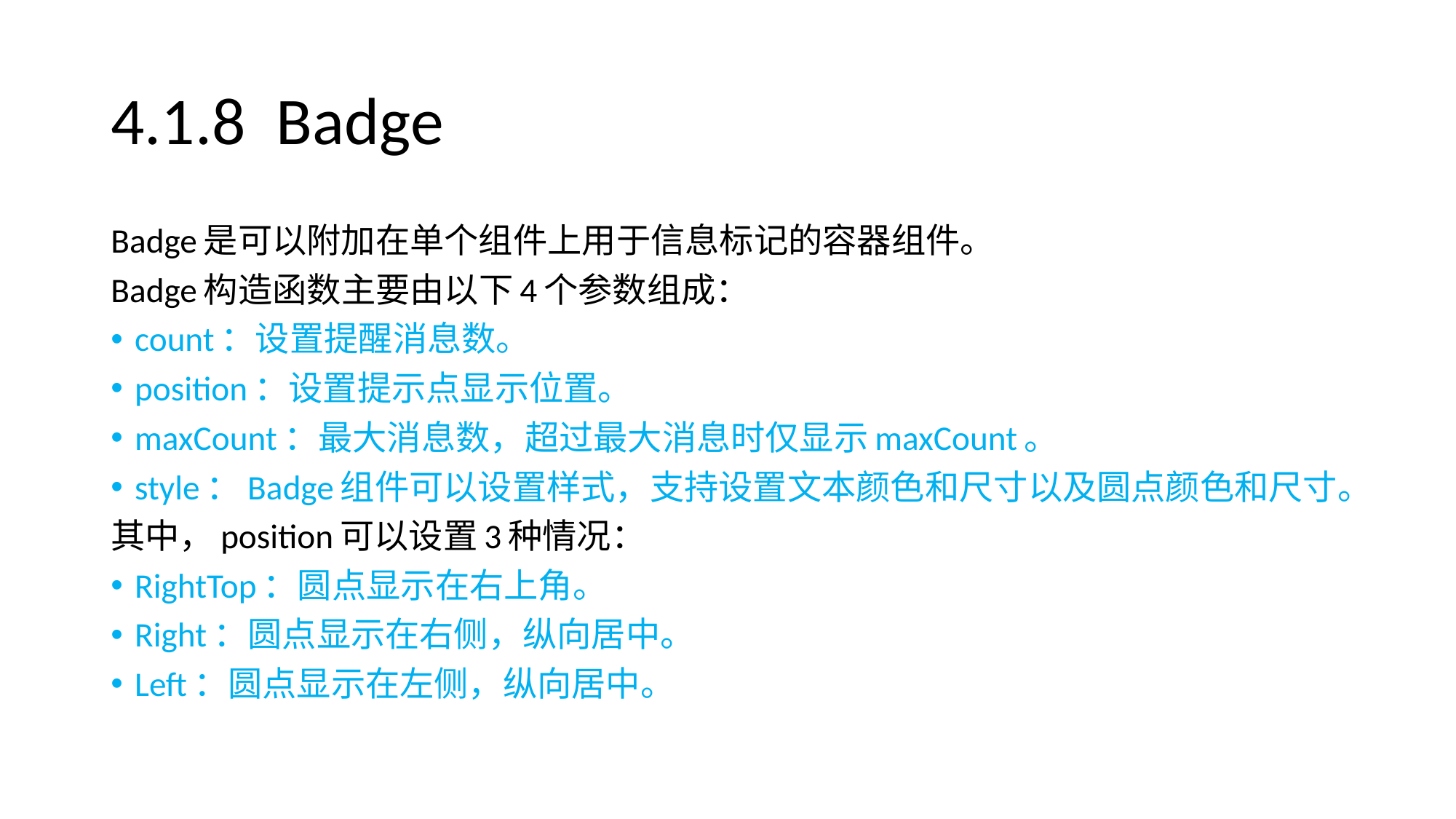

# 4.1.8  Badge
Badge是可以附加在单个组件上用于信息标记的容器组件。
Badge构造函数主要由以下4个参数组成：
count：设置提醒消息数。
position：设置提示点显示位置。
maxCount：最大消息数，超过最大消息时仅显示maxCount。
style：Badge组件可以设置样式，支持设置文本颜色和尺寸以及圆点颜色和尺寸。
其中，position可以设置3种情况：
RightTop：圆点显示在右上角。
Right：圆点显示在右侧，纵向居中。
Left：圆点显示在左侧，纵向居中。